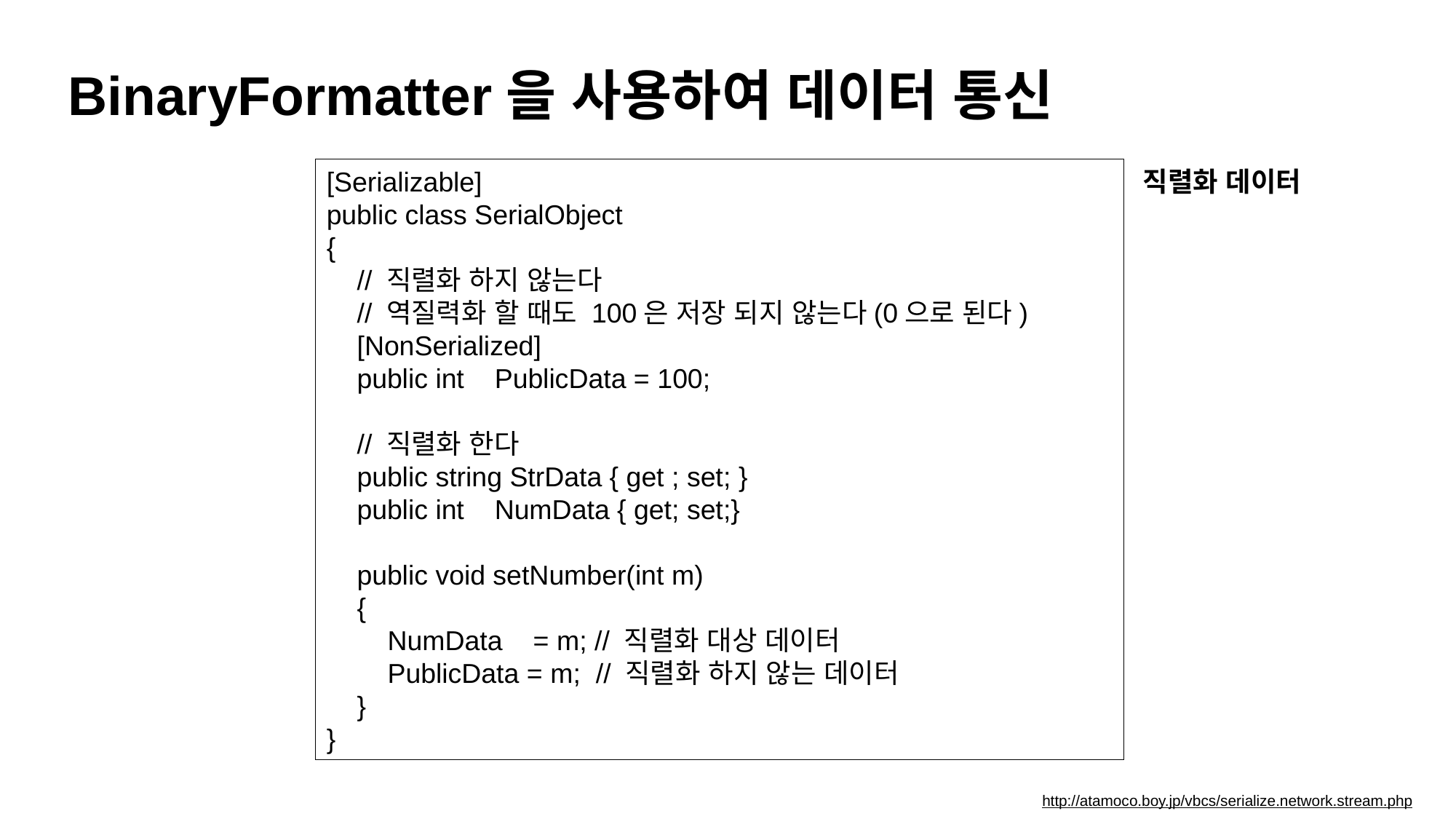

BinaryFormatter을 사용하여 데이터 통신
[Serializable]
public class SerialObject
{
    // 직렬화 하지 않는다
    // 역질력화 할 때도 100은 저장 되지 않는다(0으로 된다)
    [NonSerialized]
    public int    PublicData = 100;

    // 직렬화 한다
    public string StrData { get ; set; }
    public int    NumData { get; set;}

    public void setNumber(int m)
    {
        NumData    = m; // 직렬화 대상 데이터
        PublicData = m;  // 직렬화 하지 않는 데이터
    }
}
직렬화 데이터
http://atamoco.boy.jp/vbcs/serialize.network.stream.php